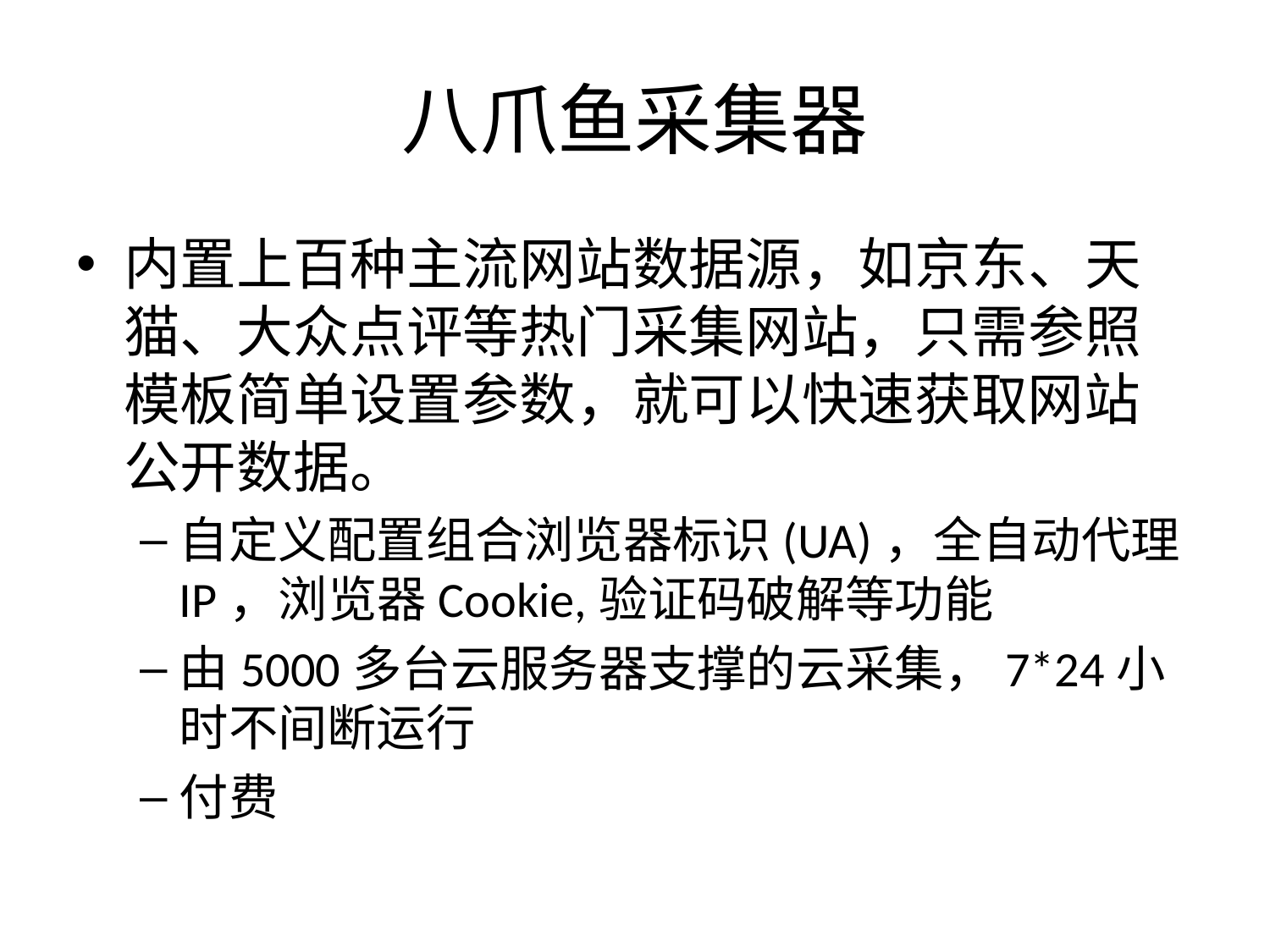

# 八爪鱼采集器
内置上百种主流网站数据源，如京东、天猫、大众点评等热门采集网站，只需参照模板简单设置参数，就可以快速获取网站公开数据。
自定义配置组合浏览器标识(UA)，全自动代理IP，浏览器Cookie,验证码破解等功能
由5000多台云服务器支撑的云采集，7*24小时不间断运行
付费